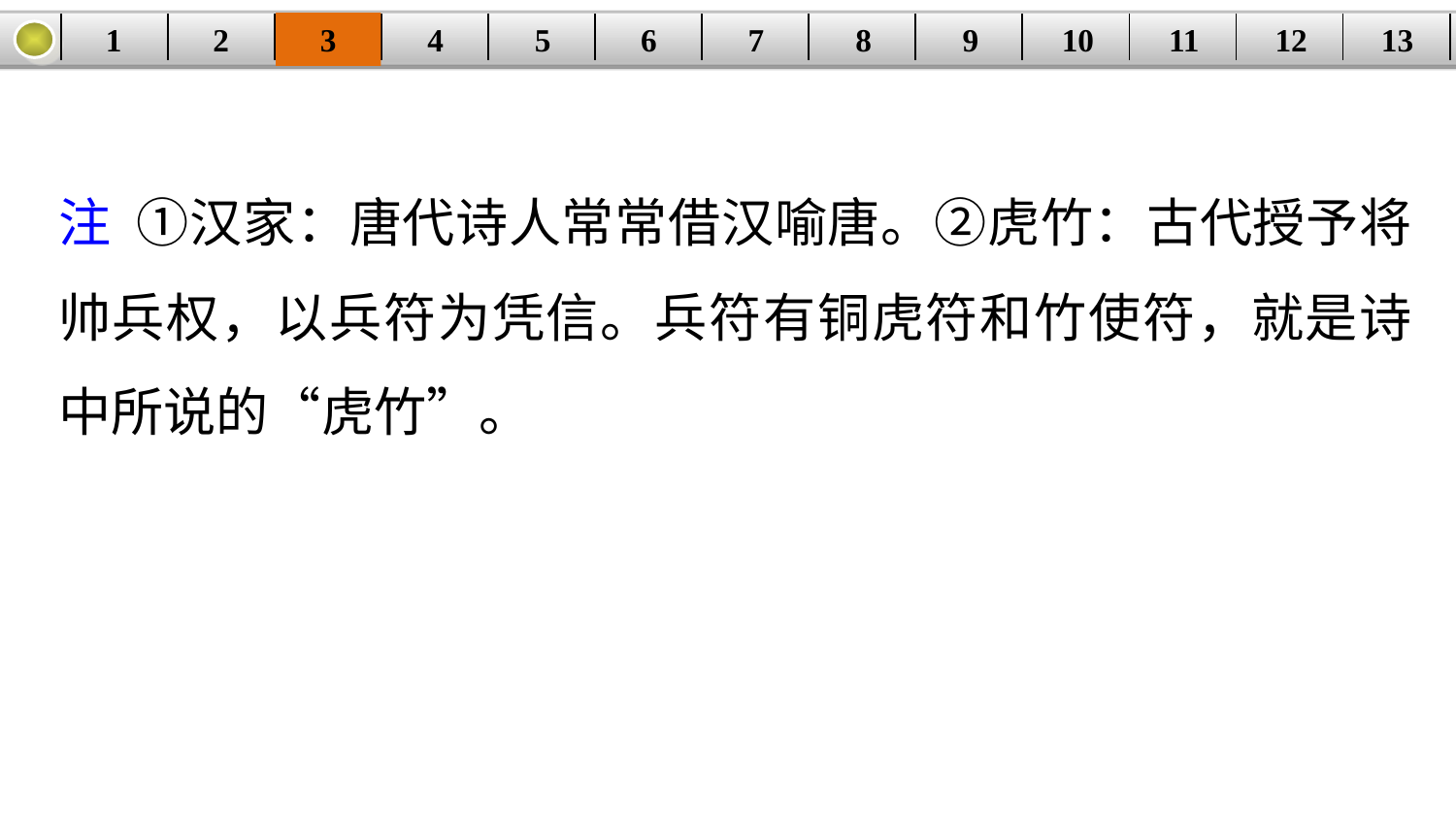

1
2
3
4
5
6
7
8
9
10
11
12
13
|  |  |  |  |  |  |  |  |  |  |  |  |  |
| --- | --- | --- | --- | --- | --- | --- | --- | --- | --- | --- | --- | --- |

注  ①汉家：唐代诗人常常借汉喻唐。②虎竹：古代授予将帅兵权，以兵符为凭信。兵符有铜虎符和竹使符，就是诗中所说的“虎竹”。